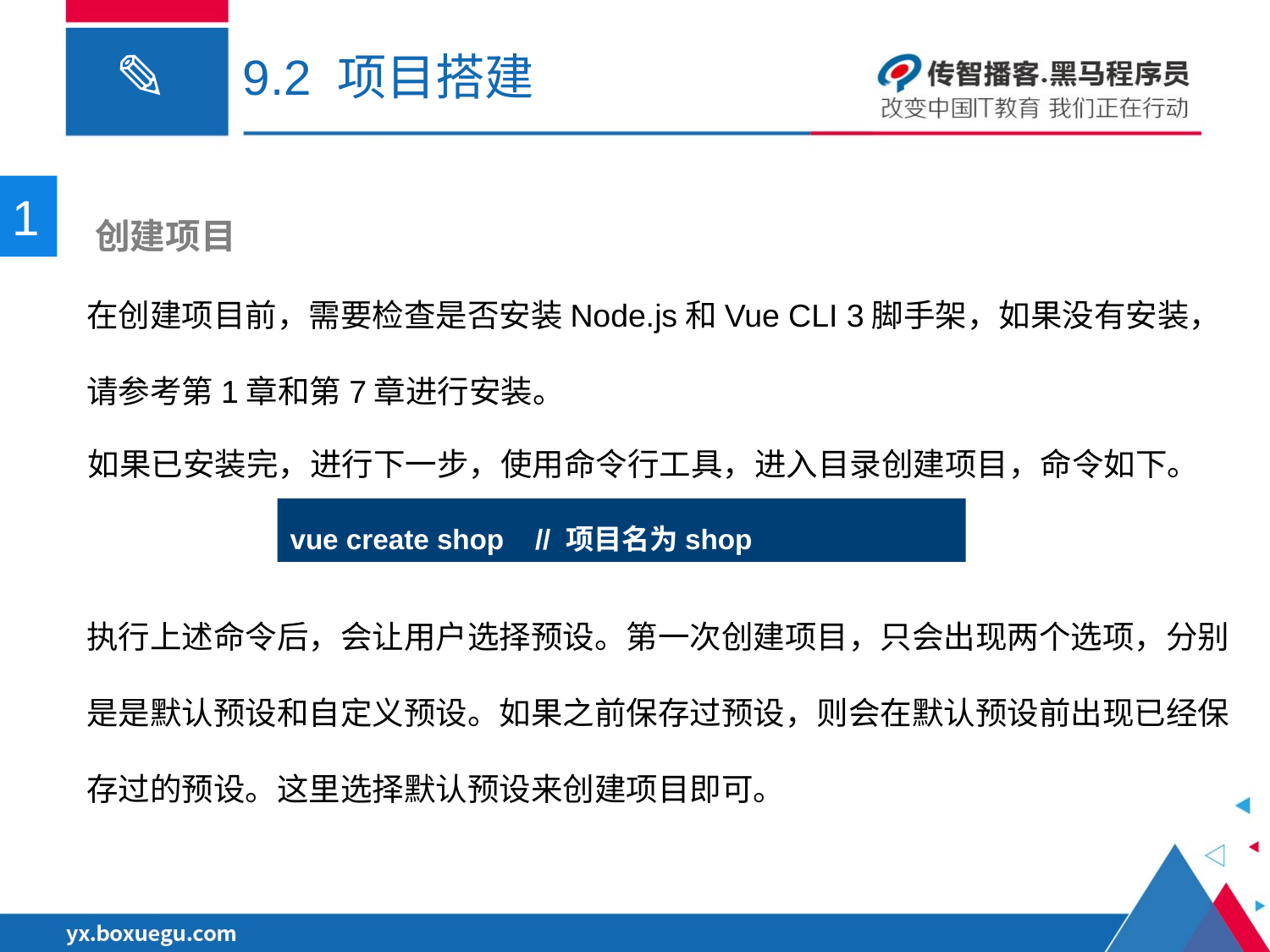

# 9.2 项目搭建

1
  创建项目
在创建项目前，需要检查是否安装Node.js和Vue CLI 3脚手架，如果没有安装，请参考第1章和第7章进行安装。
如果已安装完，进行下一步，使用命令行工具，进入目录创建项目，命令如下。
vue create shop    // 项目名为shop
执行上述命令后，会让用户选择预设。第一次创建项目，只会出现两个选项，分别是是默认预设和自定义预设。如果之前保存过预设，则会在默认预设前出现已经保存过的预设。这里选择默认预设来创建项目即可。